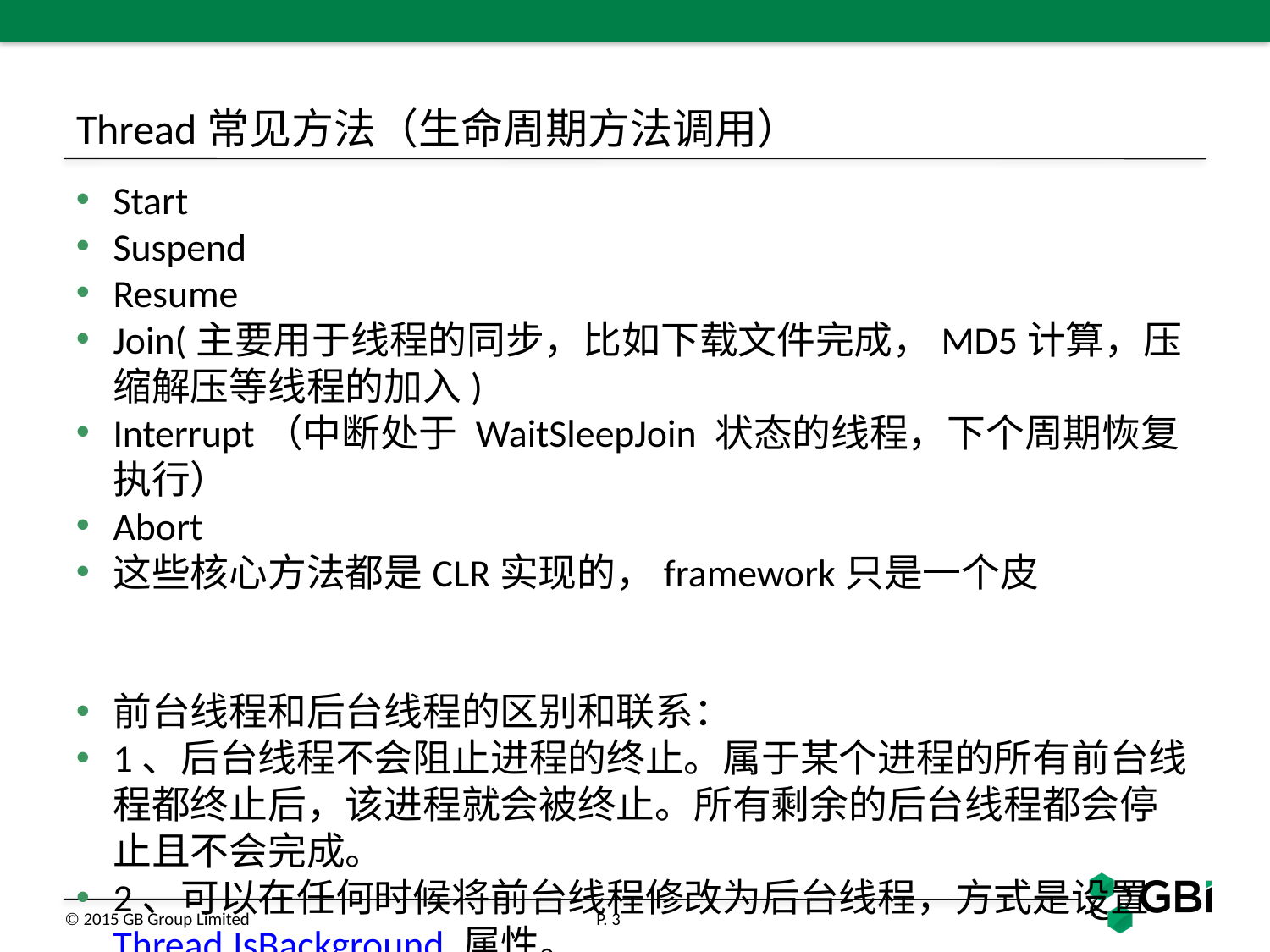

# Thread常见方法（生命周期方法调用）
Start
Suspend
Resume
Join(主要用于线程的同步，比如下载文件完成，MD5计算，压缩解压等线程的加入)
Interrupt（中断处于 WaitSleepJoin 状态的线程，下个周期恢复执行）
Abort
这些核心方法都是CLR实现的，framework只是一个皮

前台线程和后台线程的区别和联系：
1、后台线程不会阻止进程的终止。属于某个进程的所有前台线程都终止后，该进程就会被终止。所有剩余的后台线程都会停止且不会完成。
2、可以在任何时候将前台线程修改为后台线程，方式是设置Thread.IsBackground 属性。
3、不管是前台线程还是后台线程，如果线程内出现了异常，都会导致进程的终止。
4、托管线程池中的线程都是后台线程，使用new Thread方式创建的线程默认都是前台线程。